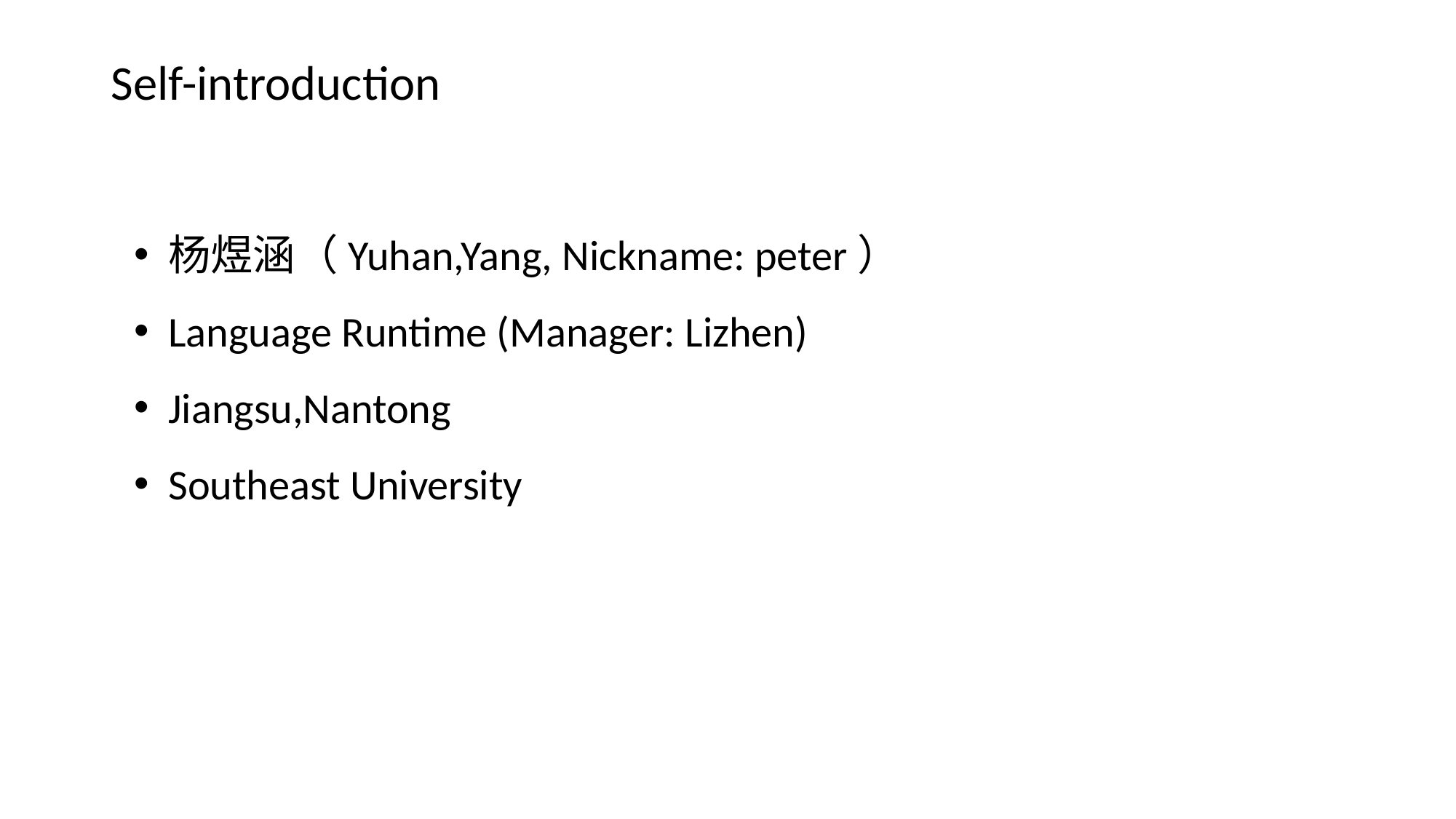

# Self-introduction
杨煜涵（Yuhan,Yang, Nickname: peter）
Language Runtime (Manager: Lizhen)
Jiangsu,Nantong
Southeast University